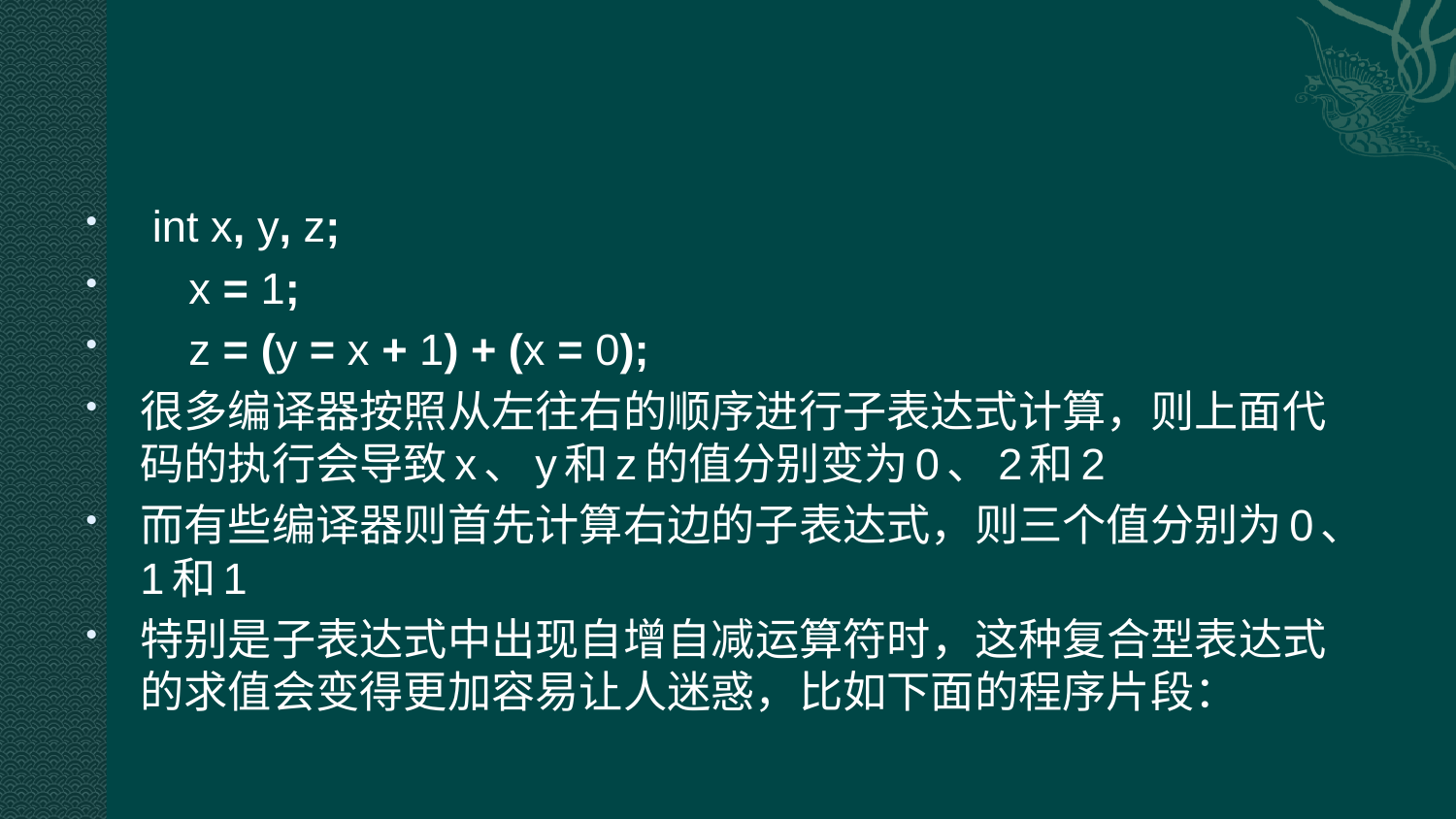

#
 int x, y, z;
    x = 1;
    z = (y = x + 1) + (x = 0);
很多编译器按照从左往右的顺序进行子表达式计算，则上面代码的执行会导致x、y和z的值分别变为0、2和2
而有些编译器则首先计算右边的子表达式，则三个值分别为0、1和1
特别是子表达式中出现自增自减运算符时，这种复合型表达式的求值会变得更加容易让人迷惑，比如下面的程序片段：